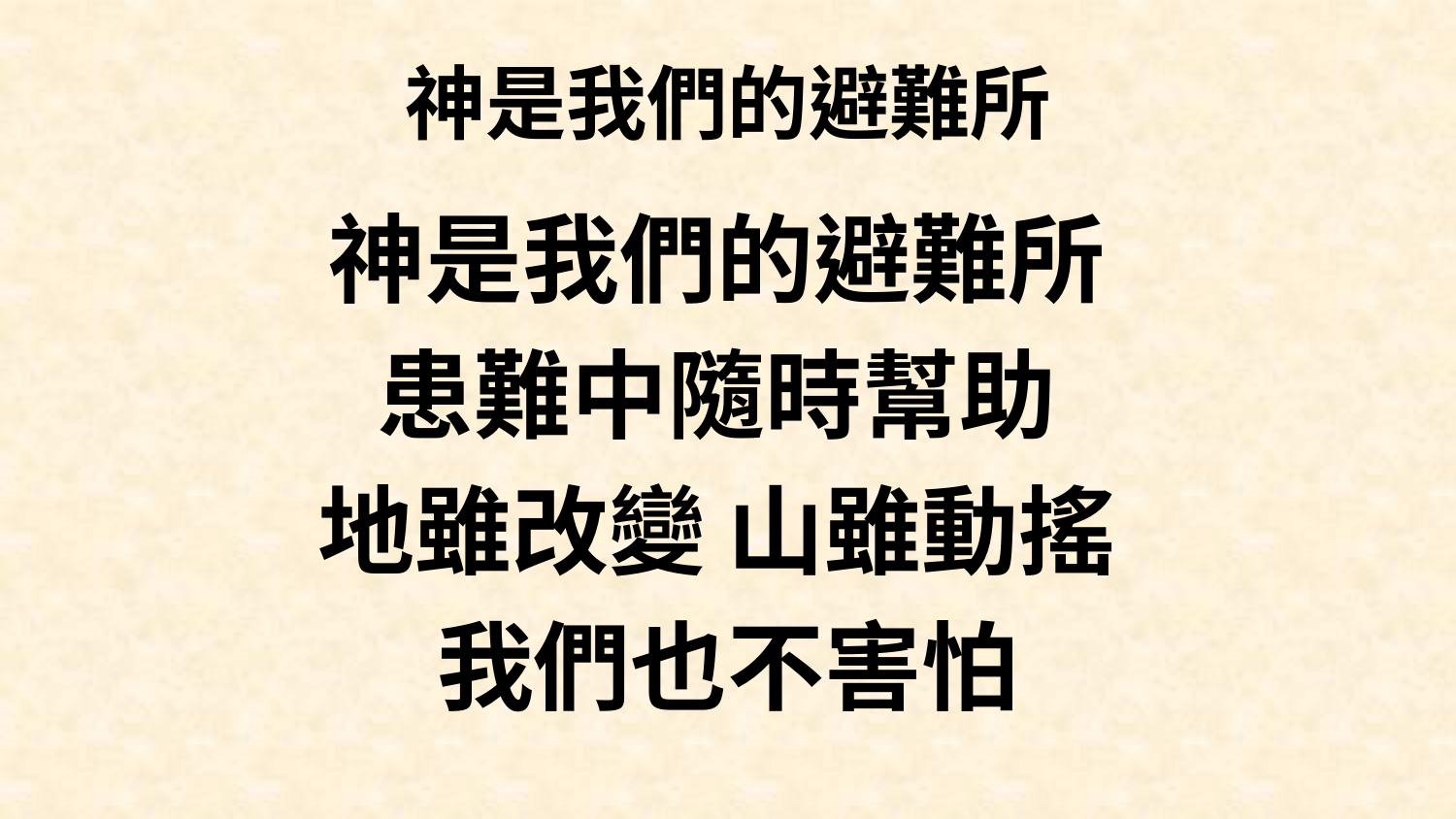

# 神是我們的避難所
神是我們的避難所
患難中隨時幫助
地雖改變 山雖動搖
我們也不害怕